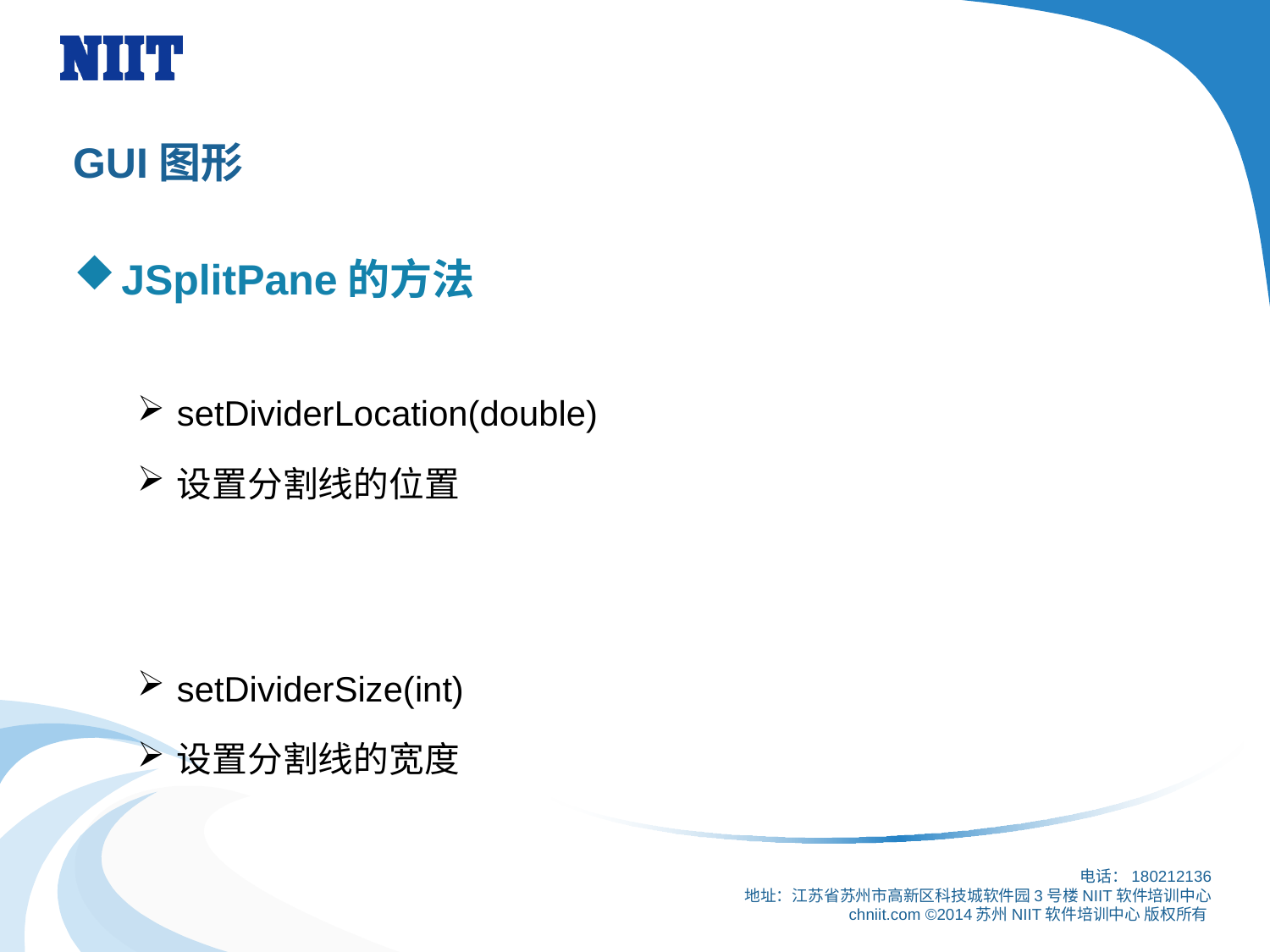

# GUI图形
JSplitPane的方法

setDividerLocation(double)
设置分割线的位置

setDividerSize(int)
设置分割线的宽度